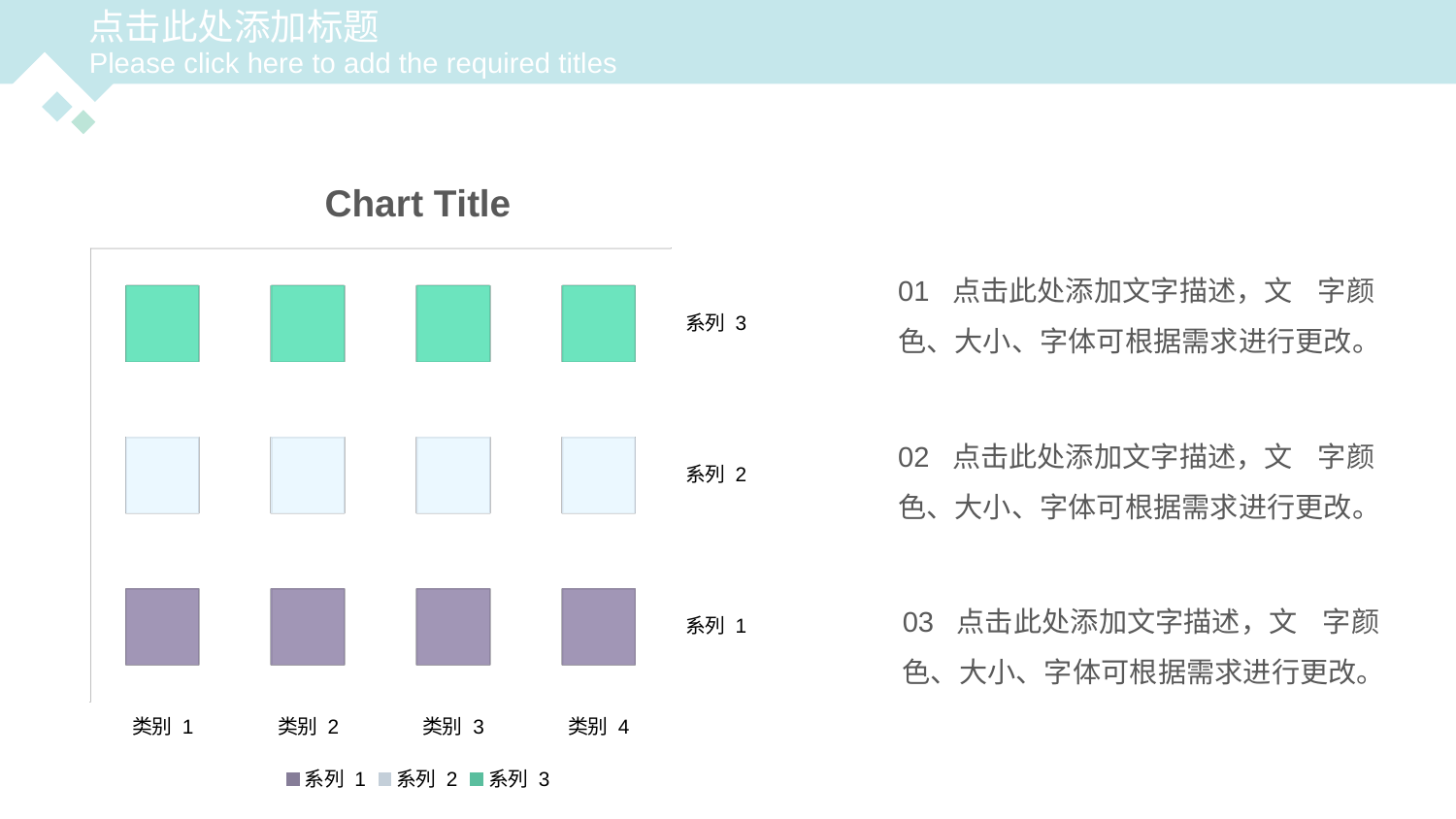

点击此处添加标题
Please click here to add the required titles

[unsupported chart]

01  点击此处添加文字描述，文    字颜色、大小、字体可根据需求进行更改。
02  点击此处添加文字描述，文    字颜色、大小、字体可根据需求进行更改。
03  点击此处添加文字描述，文    字颜色、大小、字体可根据需求进行更改。